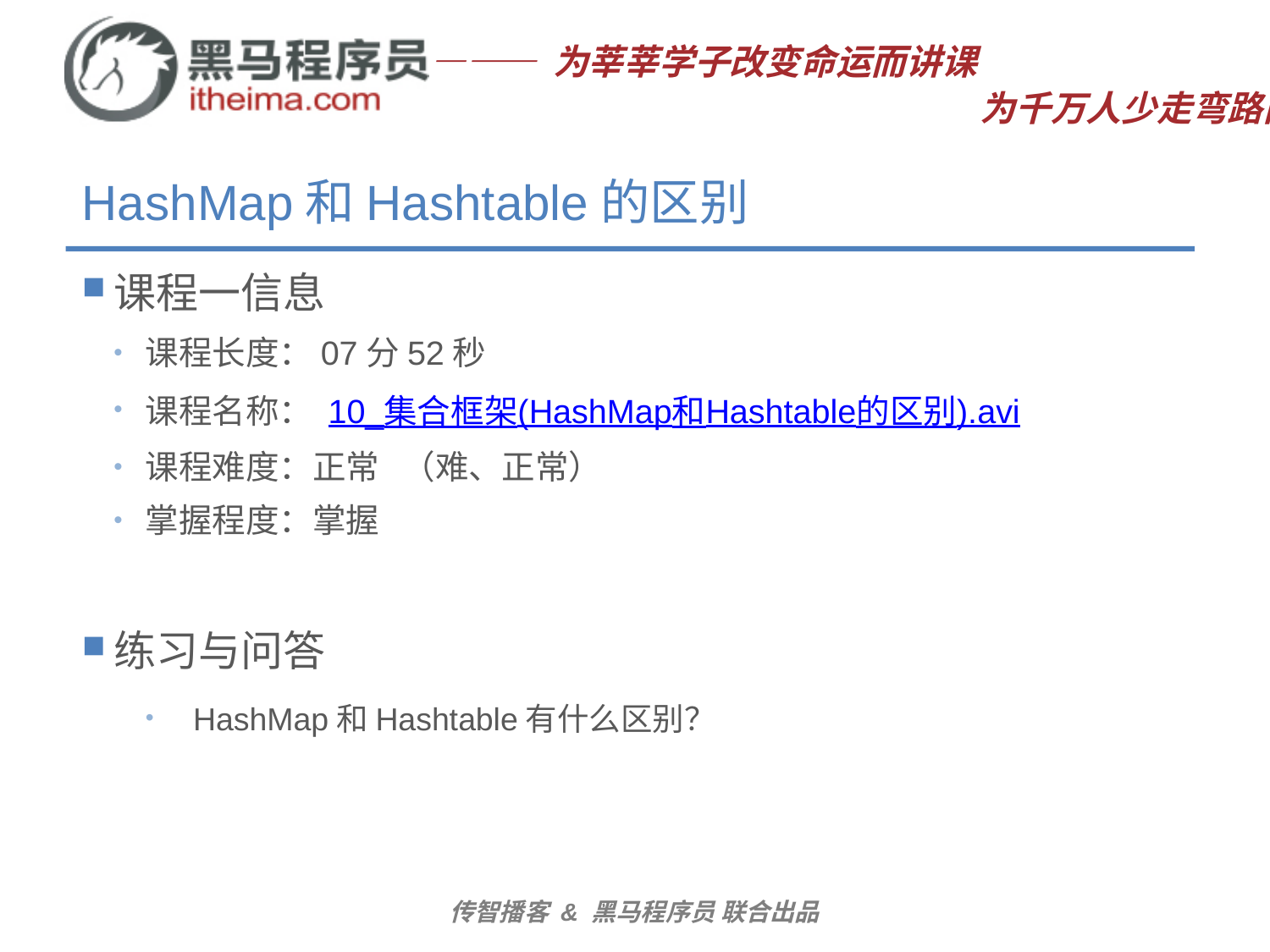

# HashMap和Hashtable的区别
课程一信息
课程长度：07分52秒
课程名称： 10_集合框架(HashMap和Hashtable的区别).avi
课程难度：正常   （难、正常）
掌握程度：掌握

练习与问答
HashMap和Hashtable有什么区别？